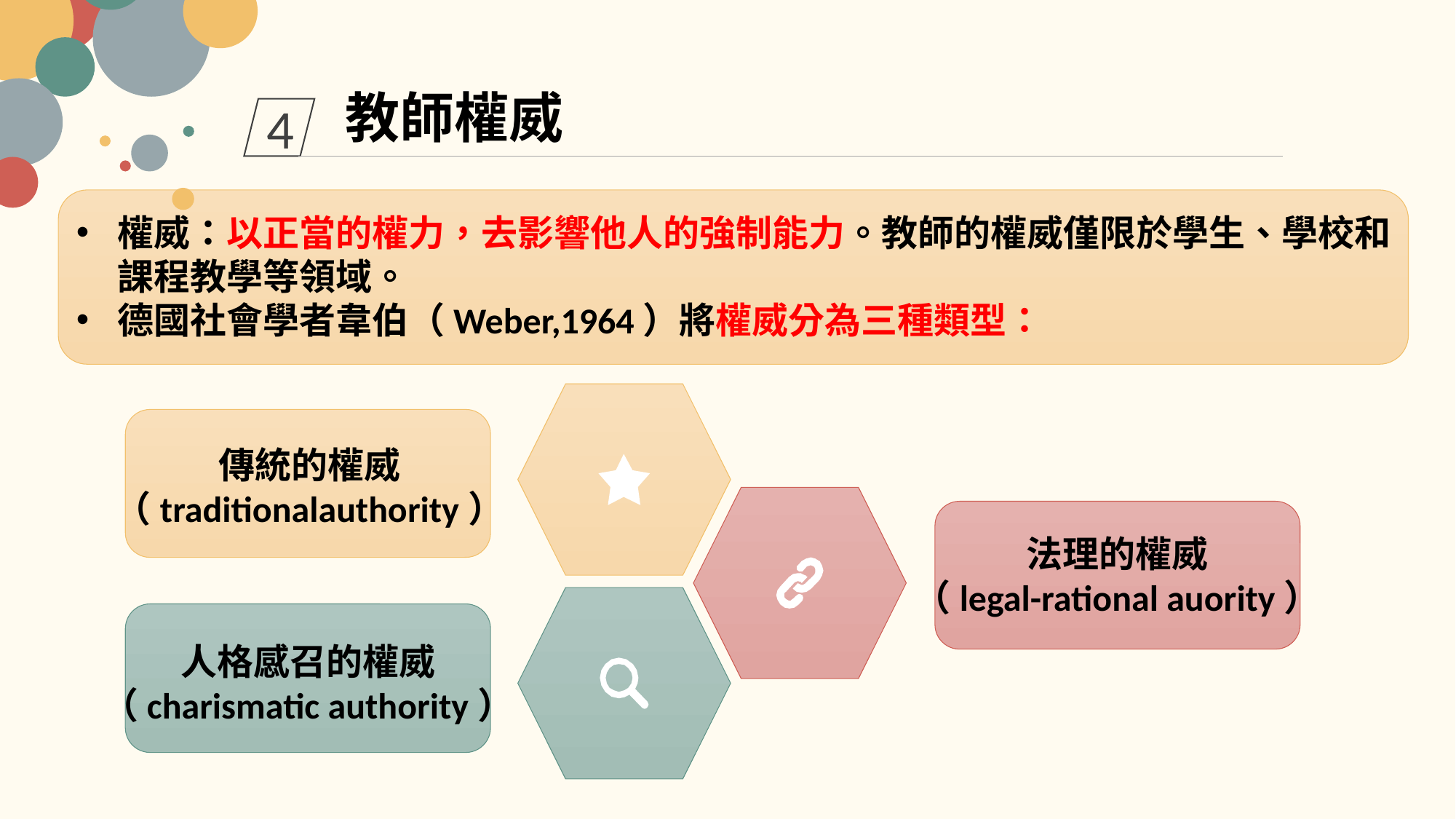

教師權威
4

權威：以正當的權力，去影響他人的強制能力。教師的權威僅限於學生、學校和課程教學等領域。
德國社會學者韋伯（Weber,1964）將權威分為三種類型：

傳統的權威
（traditionalauthority）

法理的權威
（legal-rational auority）

人格感召的權威
（charismatic authority）